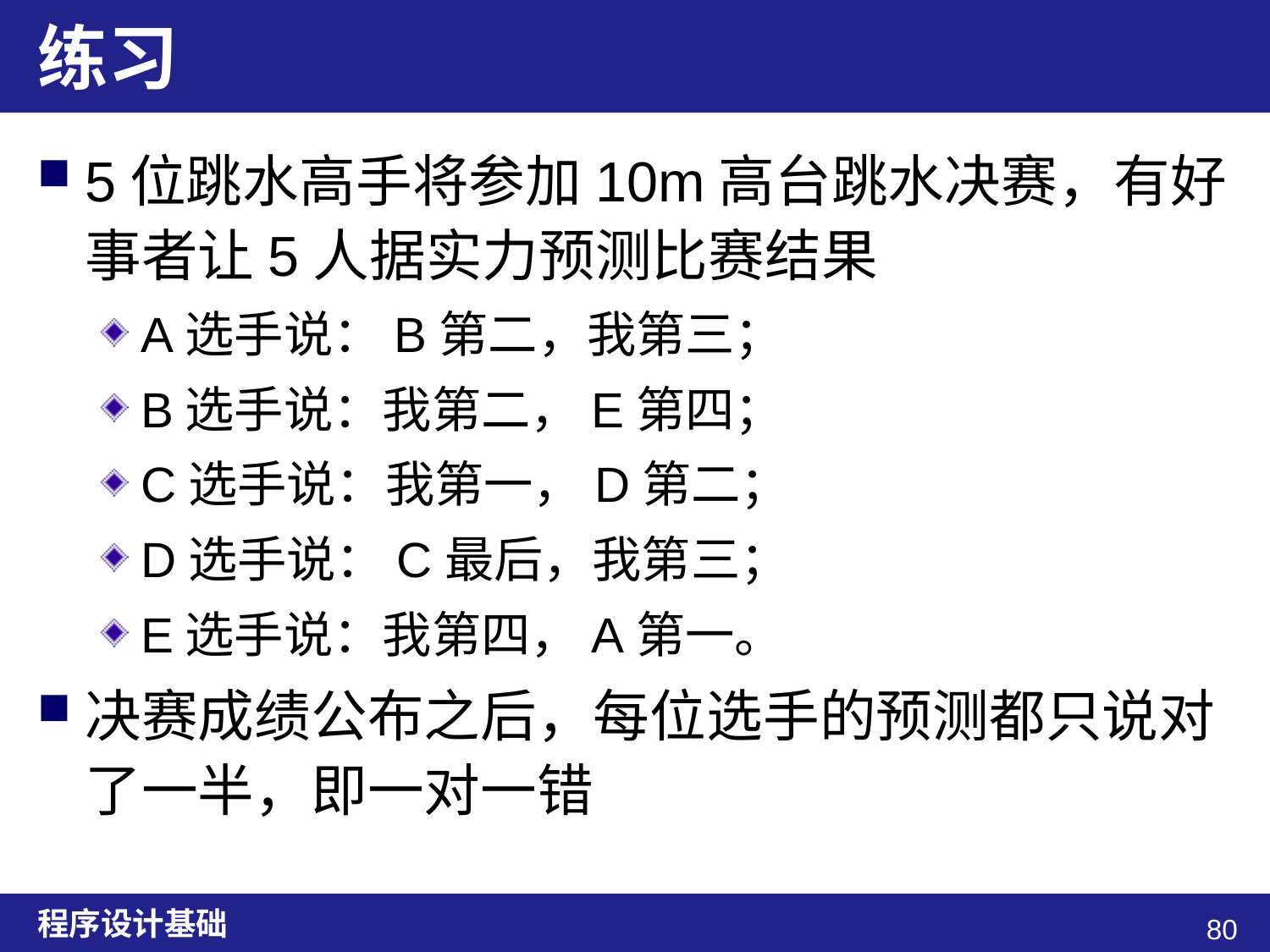

# 练习
5位跳水高手将参加10m高台跳水决赛，有好事者让5人据实力预测比赛结果
A选手说：B第二，我第三；
B选手说：我第二，E第四；
C选手说：我第一，D第二；
D选手说：C最后，我第三；
E选手说：我第四，A第一。
决赛成绩公布之后，每位选手的预测都只说对了一半，即一对一错